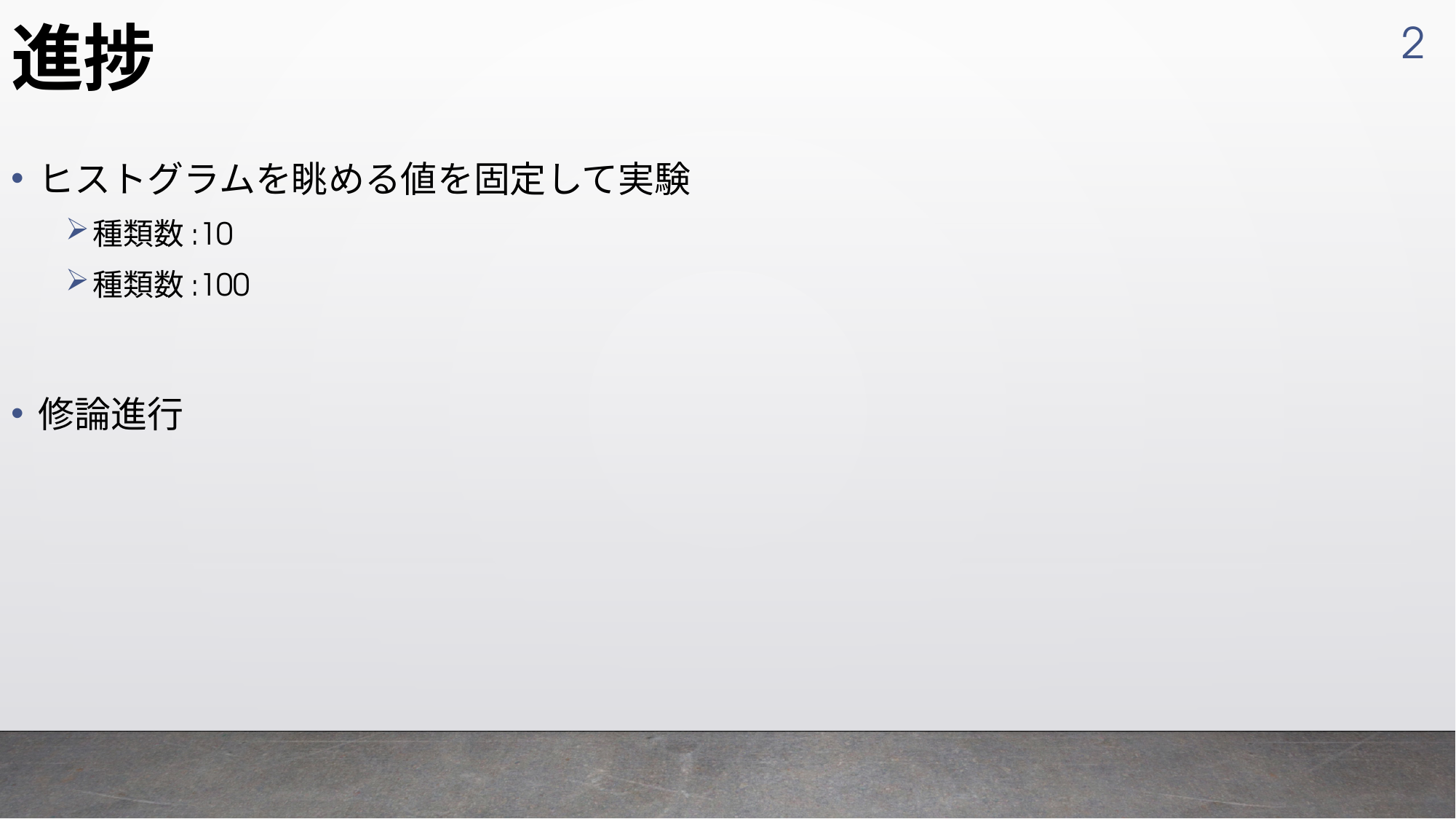

2
# 進捗
ヒストグラムを眺める値を固定して実験
種類数:10
種類数:100

修論進行